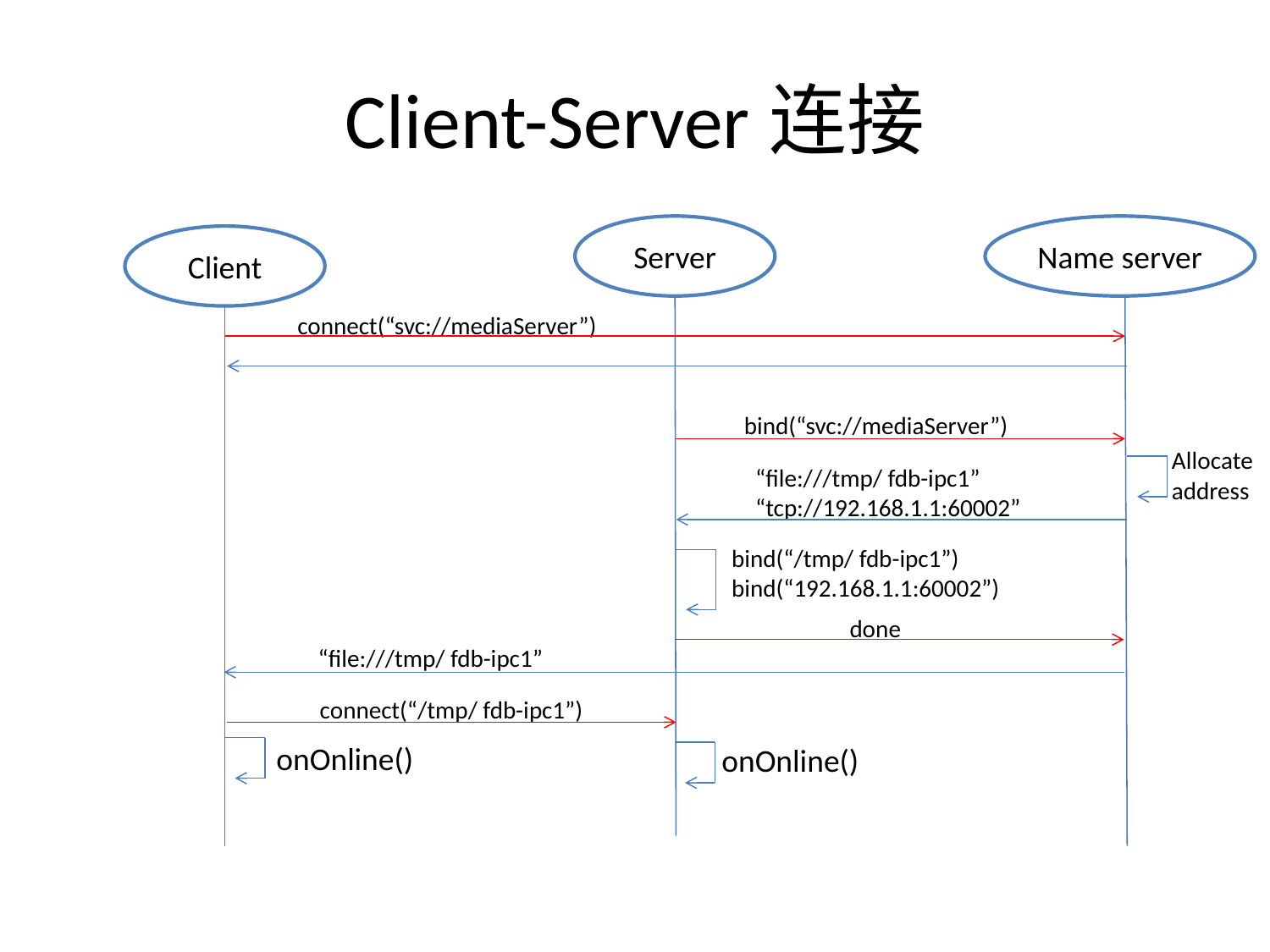

# Client-Server连接
Server
Name server
Client
connect(“svc://mediaServer”)
bind(“svc://mediaServer”)
Allocate address
“file:///tmp/ fdb-ipc1”
“tcp://192.168.1.1:60002”
bind(“/tmp/ fdb-ipc1”)
bind(“192.168.1.1:60002”)
done
“file:///tmp/ fdb-ipc1”
connect(“/tmp/ fdb-ipc1”)
onOnline()
onOnline()